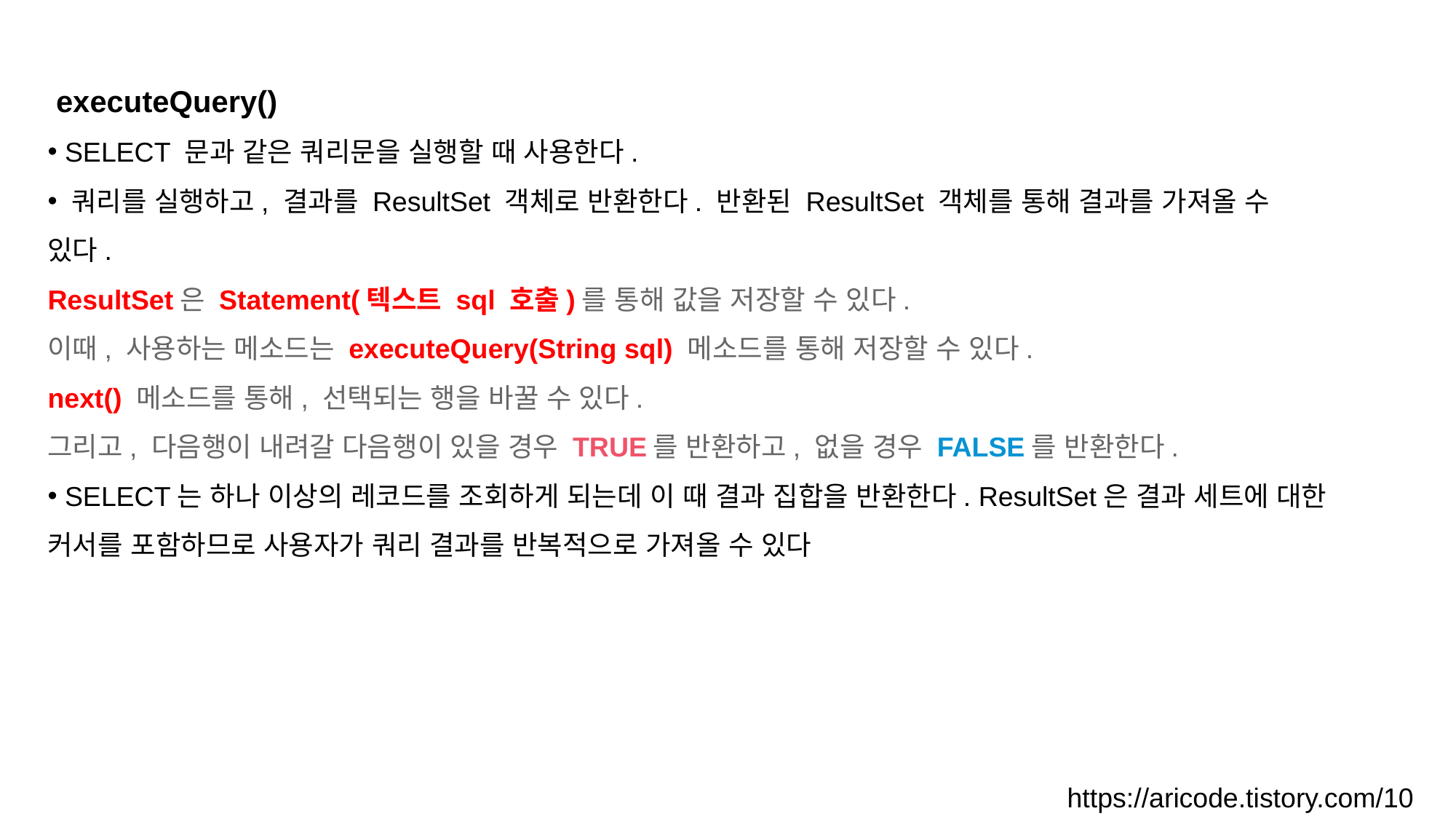

executeQuery()
 SELECT 문과 같은 쿼리문을 실행할 때 사용한다.
 쿼리를 실행하고, 결과를 ResultSet 객체로 반환한다. 반환된 ResultSet 객체를 통해 결과를 가져올 수 있다.
ResultSet은 Statement(텍스트 sql 호출)를 통해 값을 저장할 수 있다.
이때, 사용하는 메소드는 executeQuery(String sql) 메소드를 통해 저장할 수 있다.
next() 메소드를 통해, 선택되는 행을 바꿀 수 있다.
그리고, 다음행이 내려갈 다음행이 있을 경우 TRUE를 반환하고, 없을 경우 FALSE를 반환한다.
 SELECT는 하나 이상의 레코드를 조회하게 되는데 이 때 결과 집합을 반환한다. ResultSet은 결과 세트에 대한 커서를 포함하므로 사용자가 쿼리 결과를 반복적으로 가져올 수 있다
https://aricode.tistory.com/10